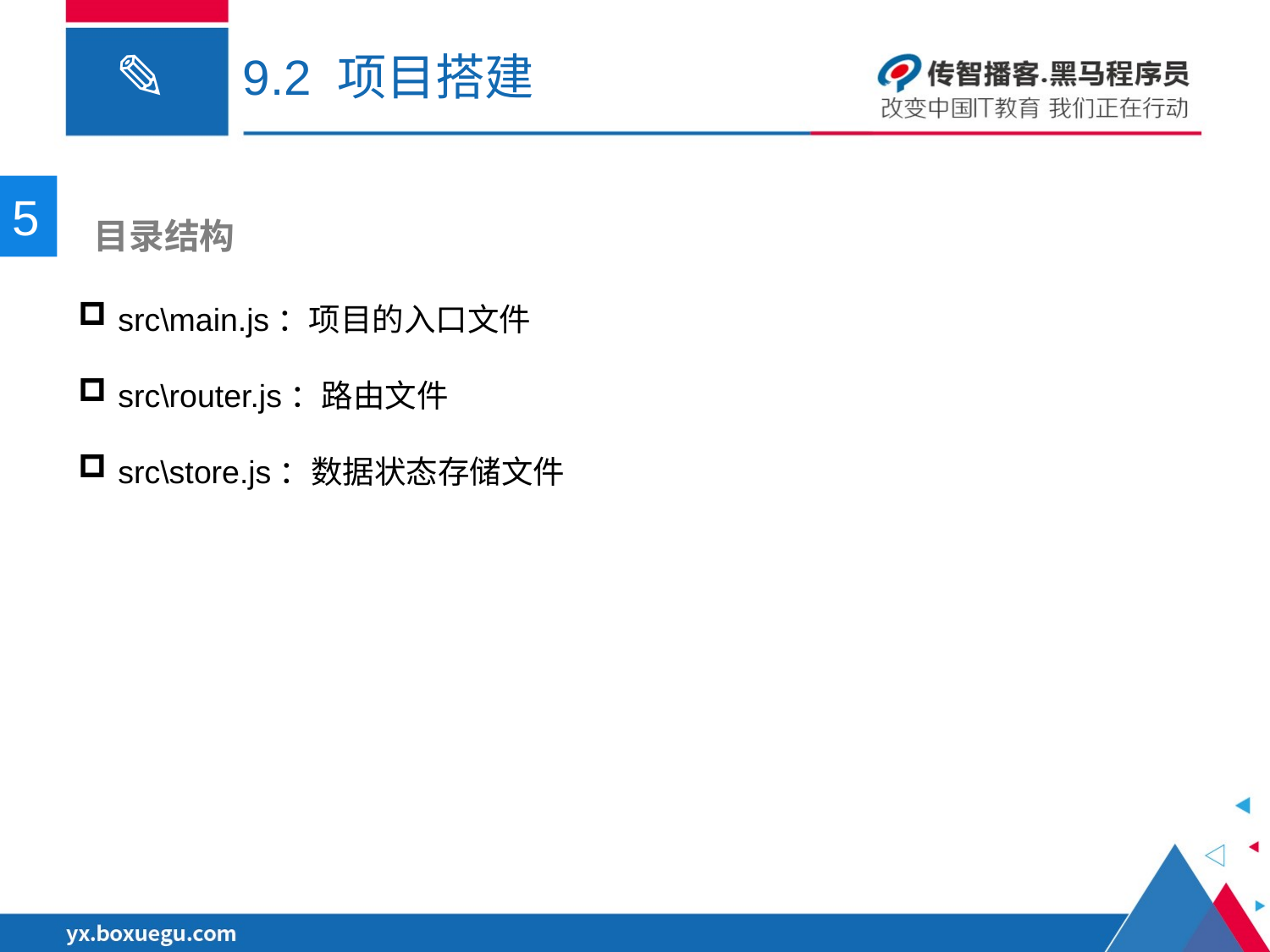

# 9.2 项目搭建

5
  目录结构
src\main.js：项目的入口文件
src\router.js：路由文件
src\store.js：数据状态存储文件